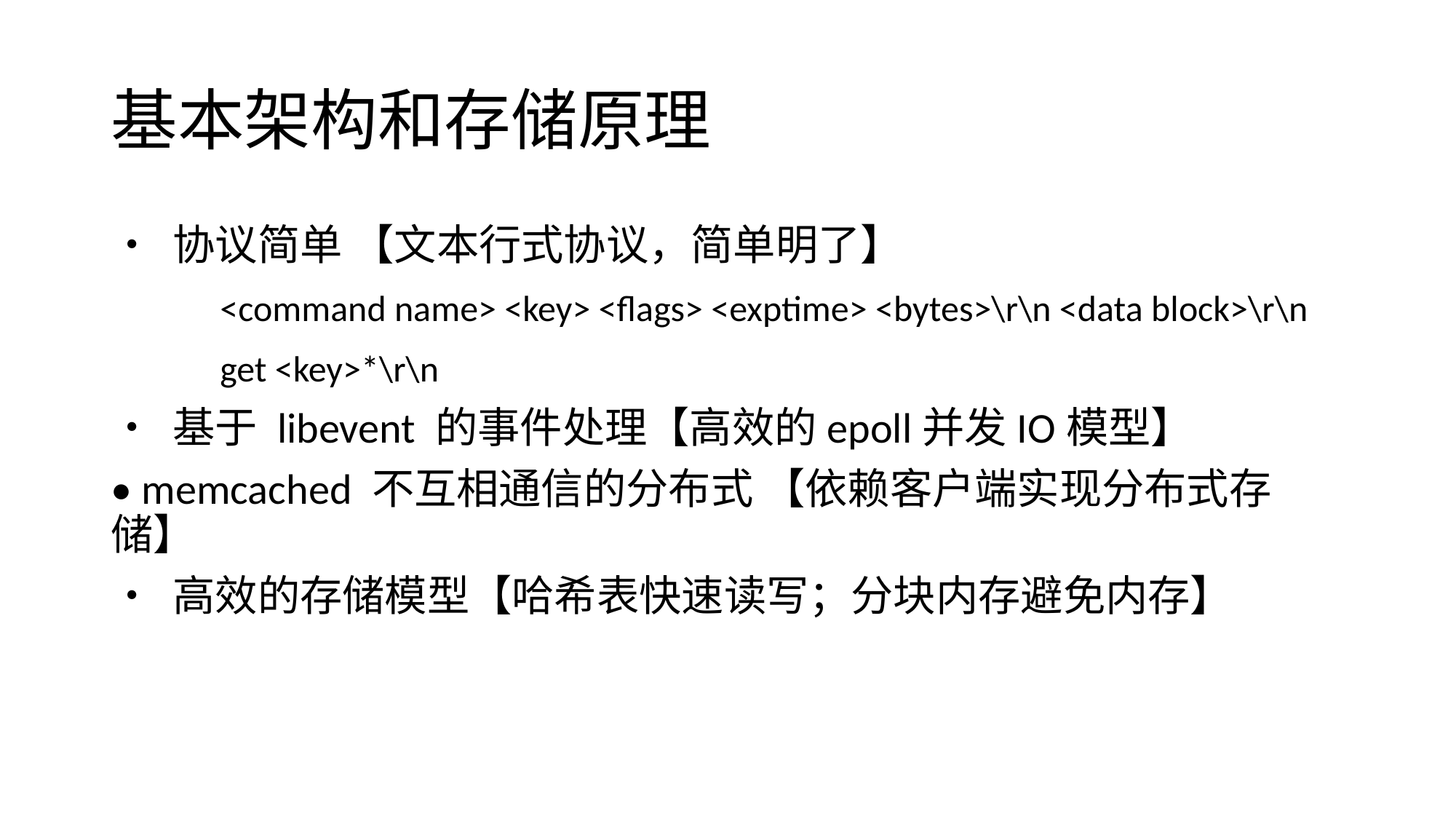

# 基本架构和存储原理
• 协议简单 【文本行式协议，简单明了】
	<command name> <key> <flags> <exptime> <bytes>\r\n <data block>\r\n
	get <key>*\r\n
• 基于 libevent 的事件处理【高效的epoll并发IO模型】
• memcached 不互相通信的分布式 【依赖客户端实现分布式存储】
• 高效的存储模型【哈希表快速读写；分块内存避免内存】